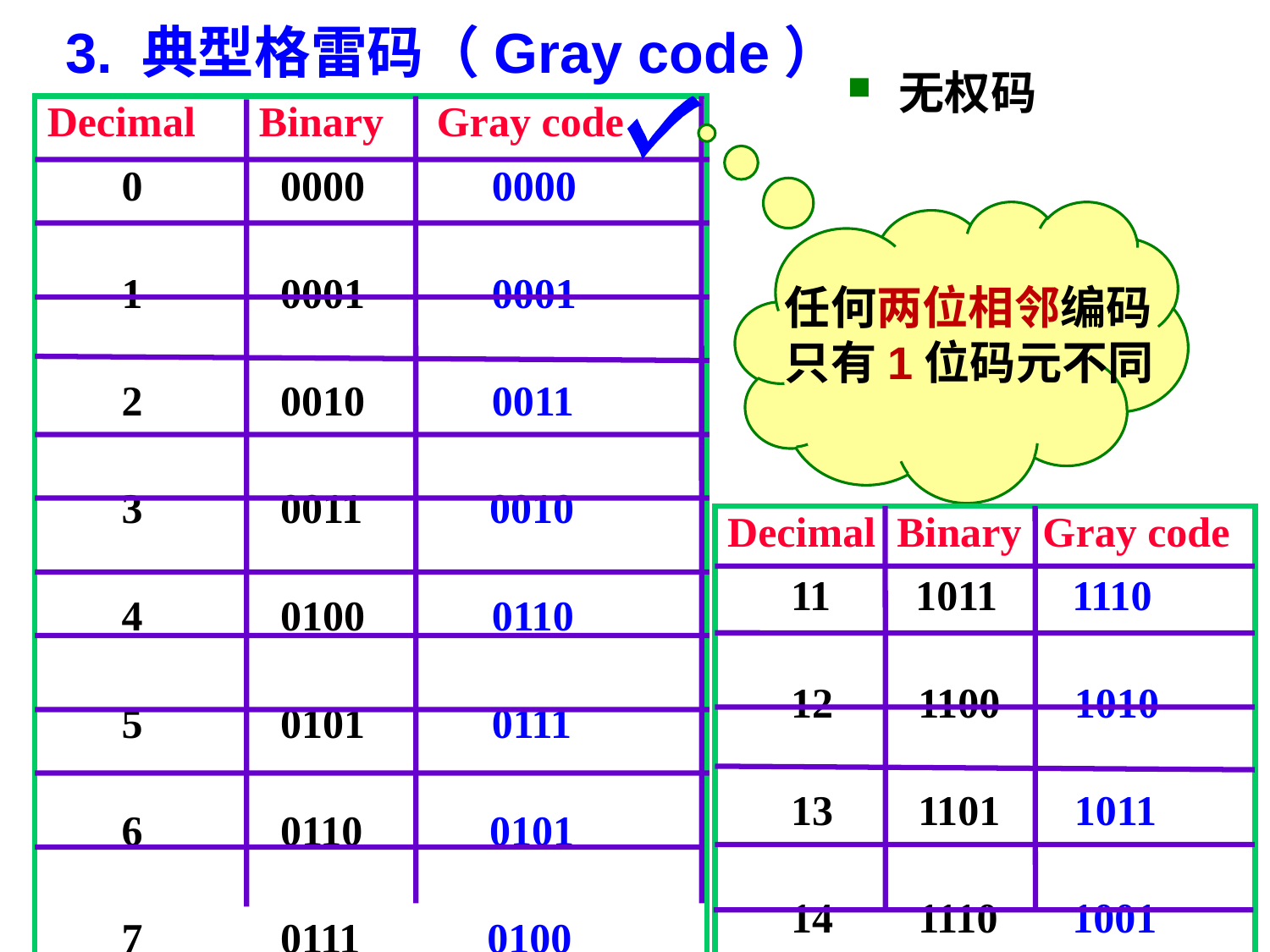

3. 典型格雷码（Gray code）
 无权码
Decimal      Binary     Gray code
       0             0000            0000
       1             0001            0001
       2             0010            0011
       3             0011            0010
       4             0100            0110
       5             0101            0111
       6             0110            0101
       7             0111            0100
       8             1000            1100
       9             1001            1101
       10           1010            1111

任何两位相邻编码只有1位码元不同
Decimal  Binary  Gray code
      11        1011       1110
      12        1100       1010
      13        1101       1011
      14        1110       1001
      15        1111       1000